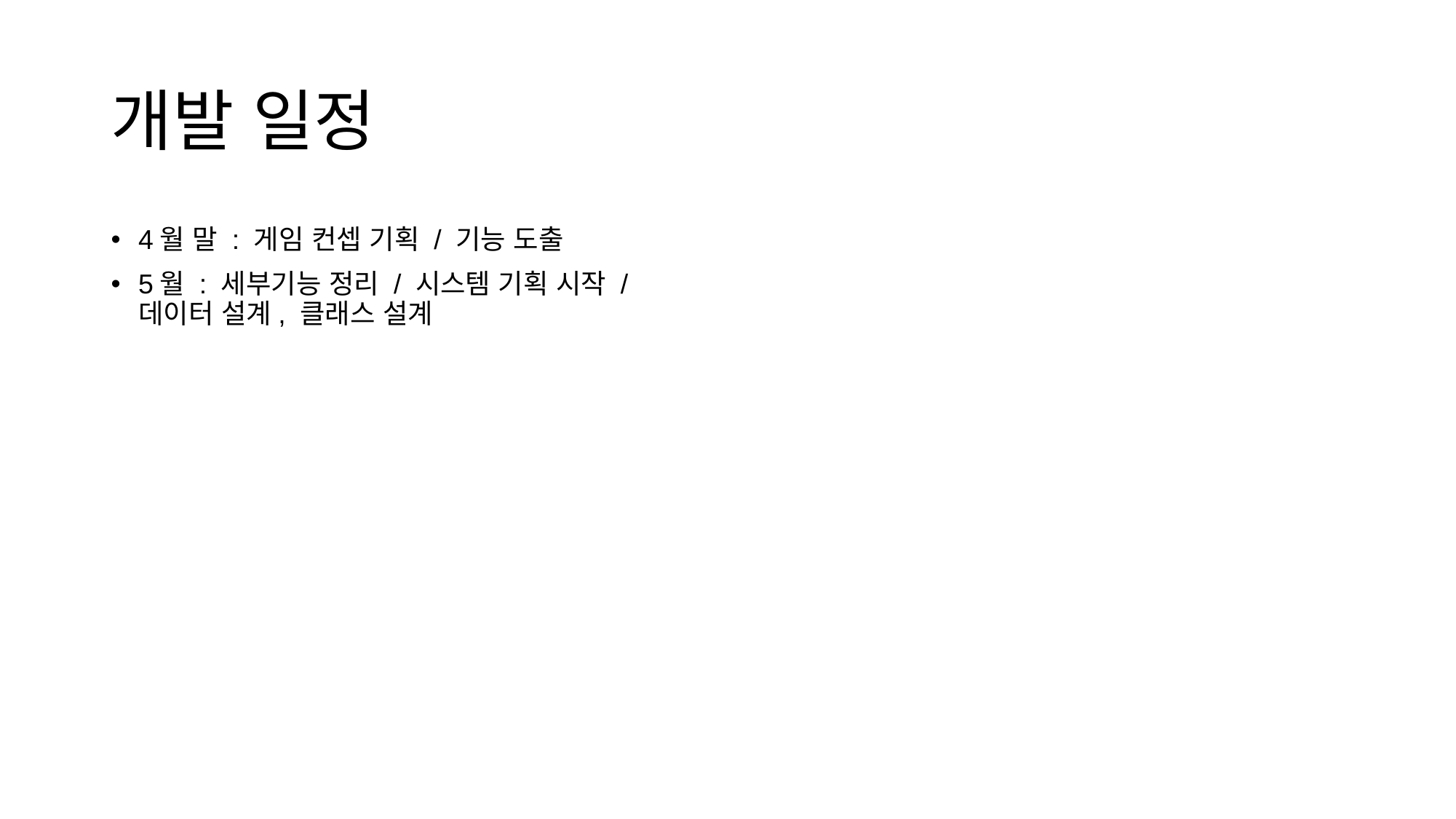

개발 일정
4월 말 : 게임 컨셉 기획 / 기능 도출
5월 : 세부기능 정리 / 시스템 기획 시작 / 데이터 설계, 클래스 설계